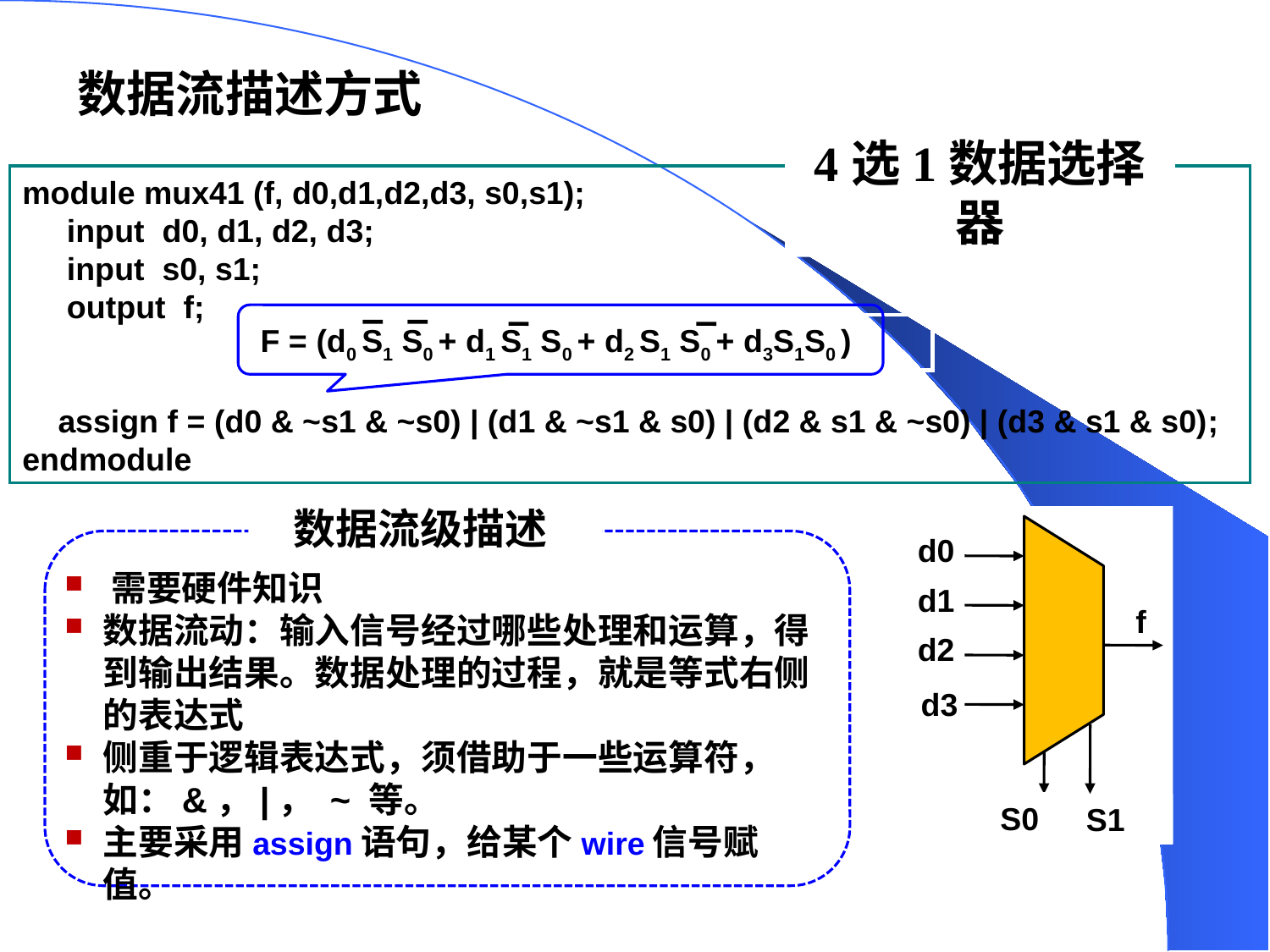

数据流描述方式
4选1数据选择器
module mux41 (f, d0,d1,d2,d3, s0,s1);
     input  d0, d1, d2, d3;
     input  s0, s1;
     output  f;

    assign f = (d0 & ~s1 & ~s0) | (d1 & ~s1 & s0) | (d2 & s1 & ~s0) | (d3 & s1 & s0);
endmodule

F = (d0 S1 S0 + d1 S1 S0 + d2 S1 S0 + d3S1S0 )

数据流级描述

 需要硬件知识
数据流动：输入信号经过哪些处理和运算，得到输出结果。数据处理的过程，就是等式右侧的表达式
侧重于逻辑表达式，须借助于一些运算符，如：&，|， ~ 等。
主要采用assign语句，给某个wire信号赋值。

d0
d1
f

d2
d3
S0
S1